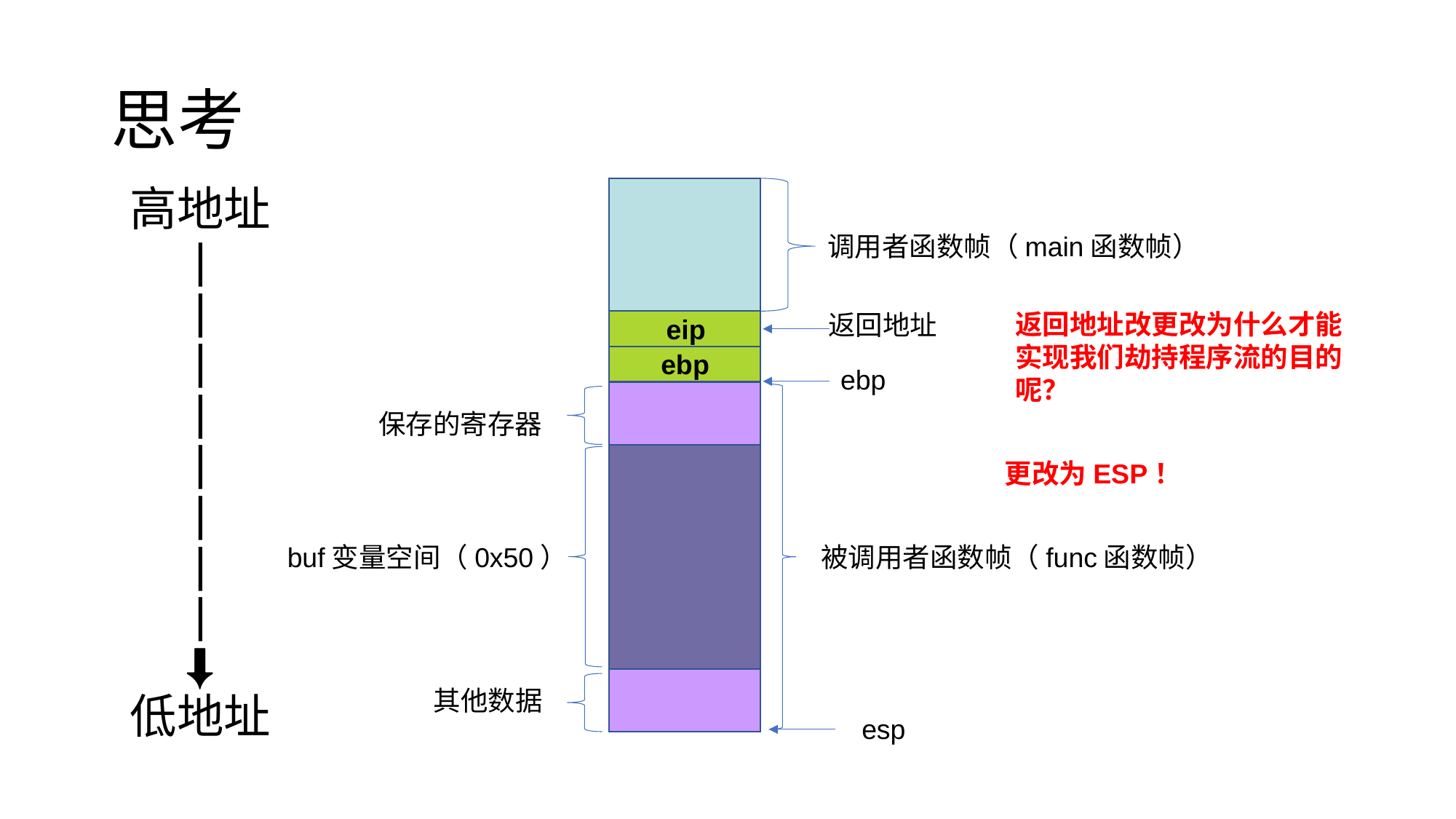

# 思考

高地址
|
|
|
|
|
|
|
|
⬇️
低地址
调用者函数帧（main函数帧）
返回地址改更改为什么才能实现我们劫持程序流的目的呢？
返回地址
eip

ebp

ebp

保存的寄存器

更改为ESP！
buf变量空间（0x50）
被调用者函数帧（func函数帧）

其他数据
esp